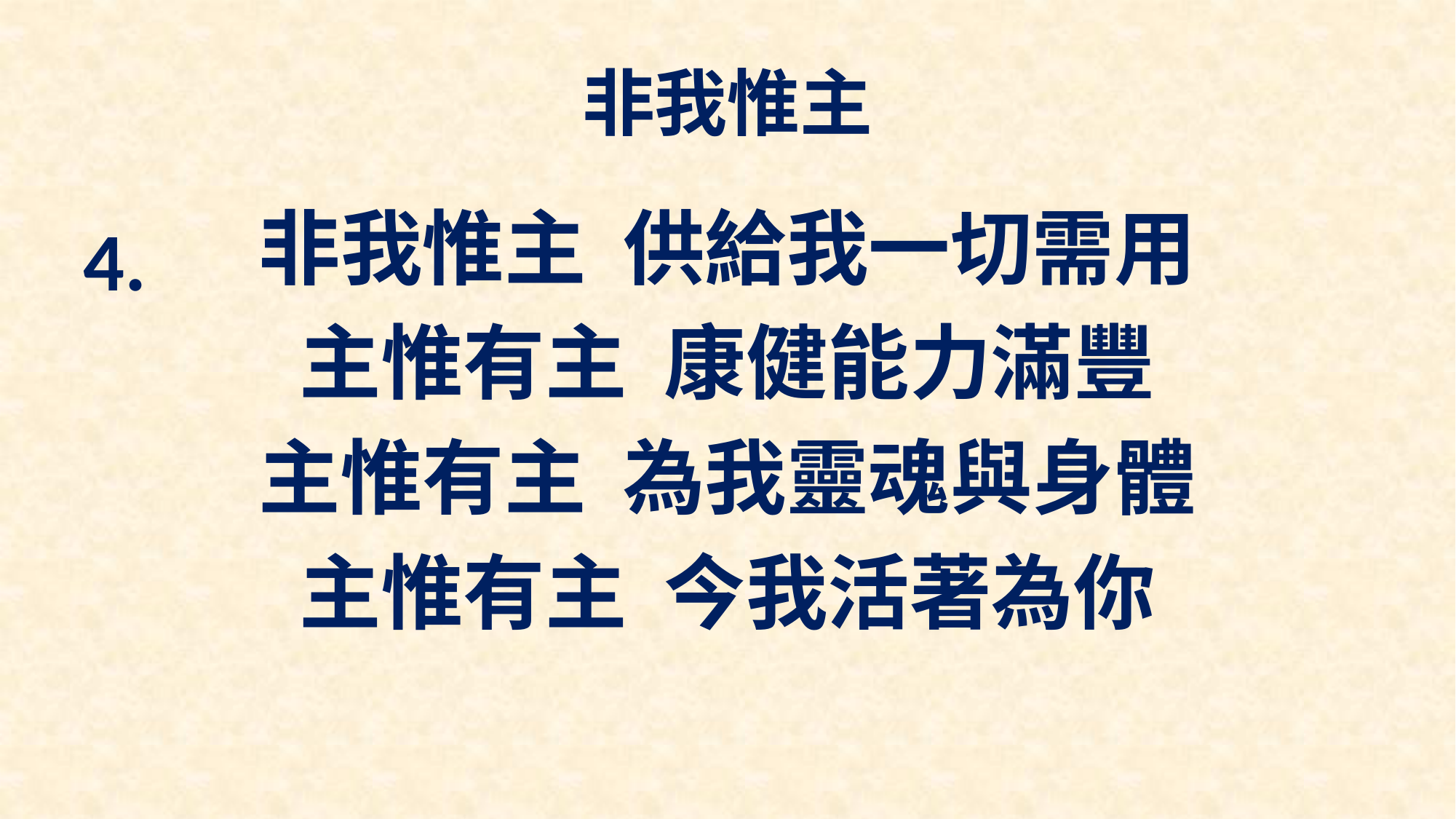

# 非我惟主
非我惟主  供給我一切需用
主惟有主  康健能力滿豐
主惟有主  為我靈魂與身體
主惟有主  今我活著為你
4.